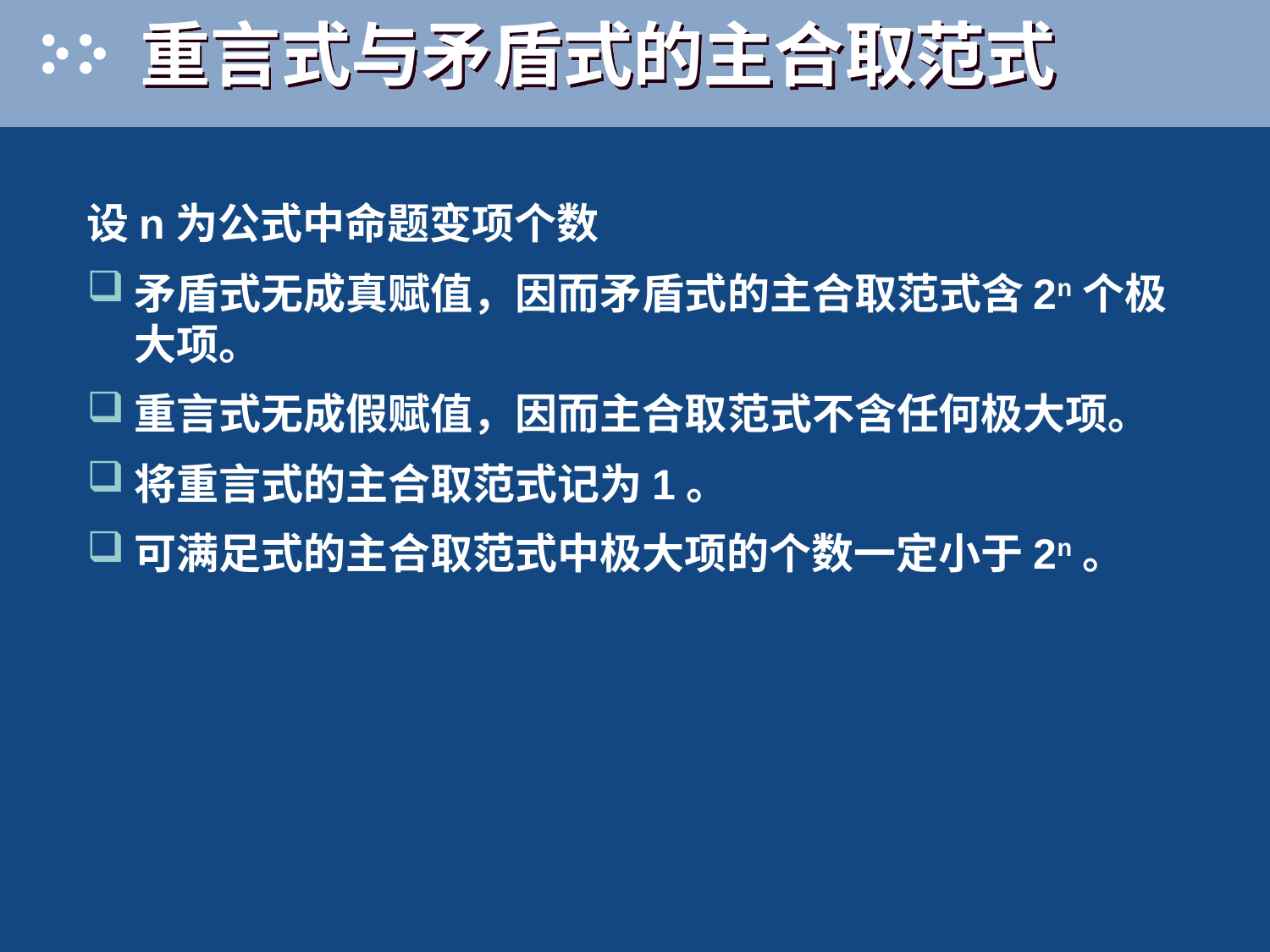

# 重言式与矛盾式的主合取范式
设n为公式中命题变项个数
矛盾式无成真赋值，因而矛盾式的主合取范式含2n个极大项。
重言式无成假赋值，因而主合取范式不含任何极大项。
将重言式的主合取范式记为1。
可满足式的主合取范式中极大项的个数一定小于2n。